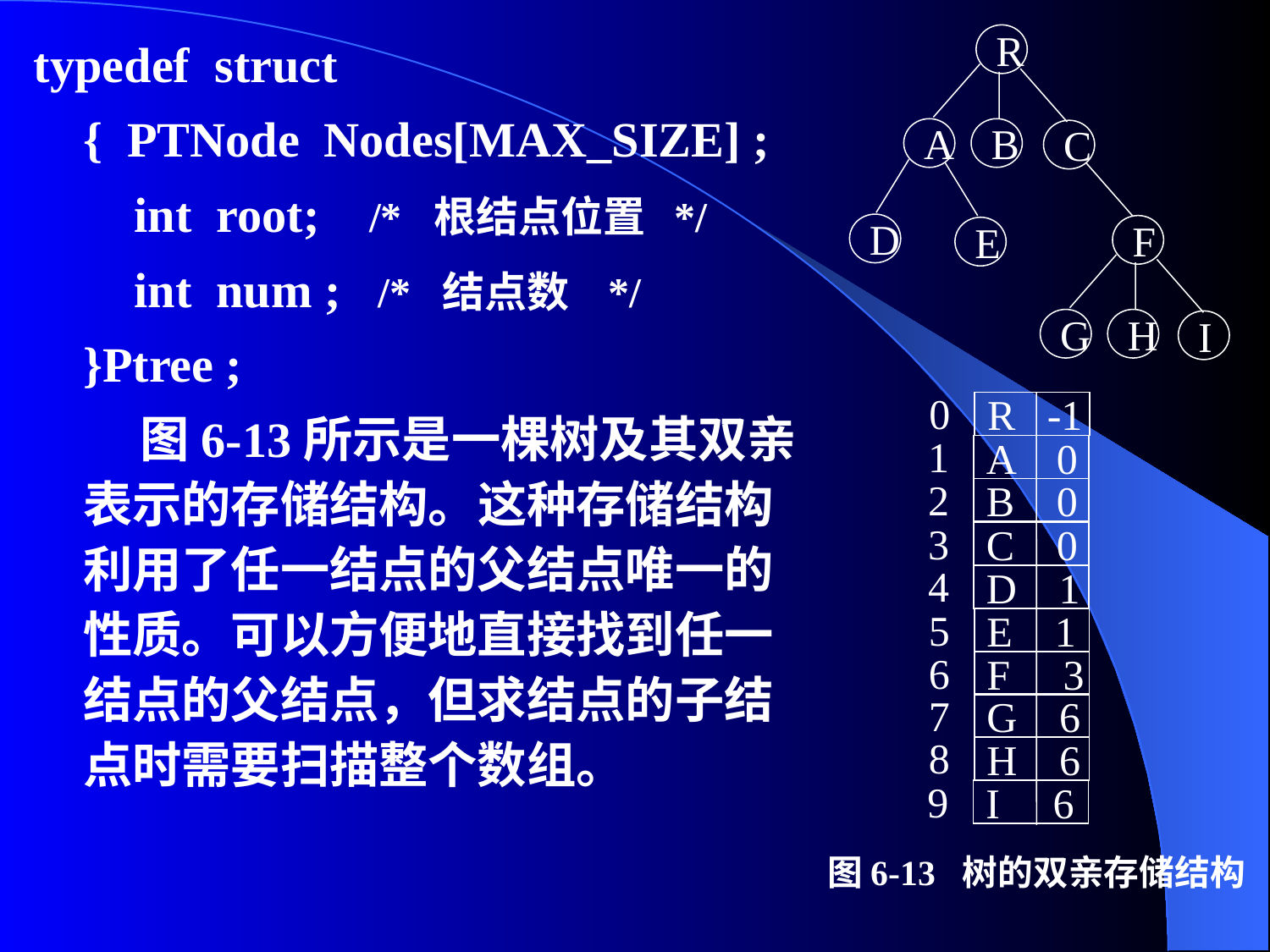

typedef  struct
{  PTNode  Nodes[MAX_SIZE] ;
int  root;    /*  根结点位置  */
int  num ;   /*  结点数   */
}Ptree ;
    图6-13所示是一棵树及其双亲表示的存储结构。这种存储结构利用了任一结点的父结点唯一的性质。可以方便地直接找到任一结点的父结点，但求结点的子结点时需要扫描整个数组。
R

A
B
C

D
F
E

G
H
I
0
R   -1
1
A    0
2
B    0
3
C    0
4
D    1
5
E    1
6
F     3
7
G    6
8
H    6
9
I     6

图6-13  树的双亲存储结构